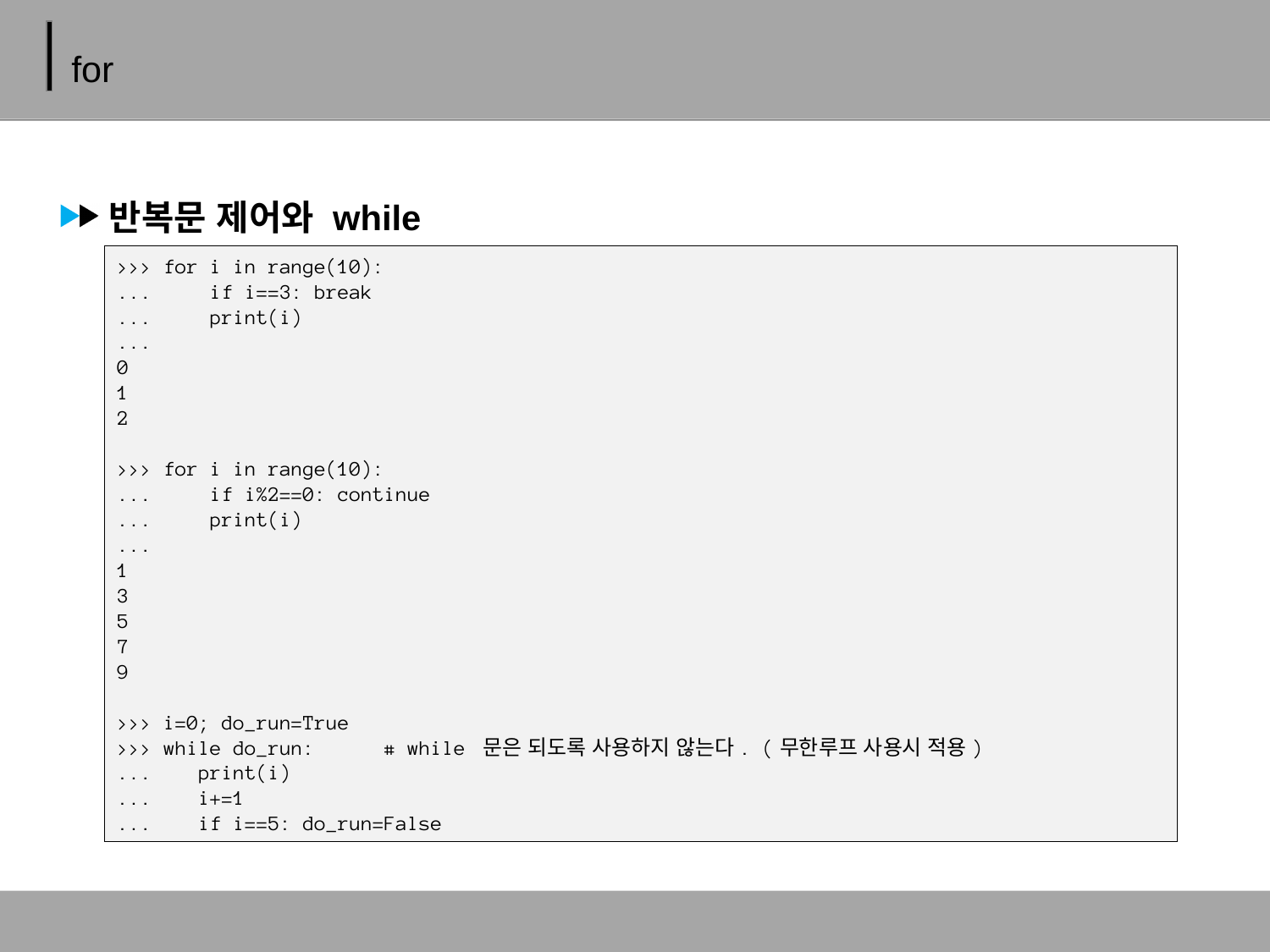

# for
반복문 제어와 while
>>> for i in range(10):
...     if i==3: break
...     print(i)
...
0
1
2

>>> for i in range(10):
...     if i%2==0: continue
...     print(i)
...
1
3
5
7
9

>>> i=0; do_run=True
>>> while do_run:      # while 문은 되도록 사용하지 않는다. (무한루프 사용시 적용)
...    print(i)
...    i+=1
...    if i==5: do_run=False